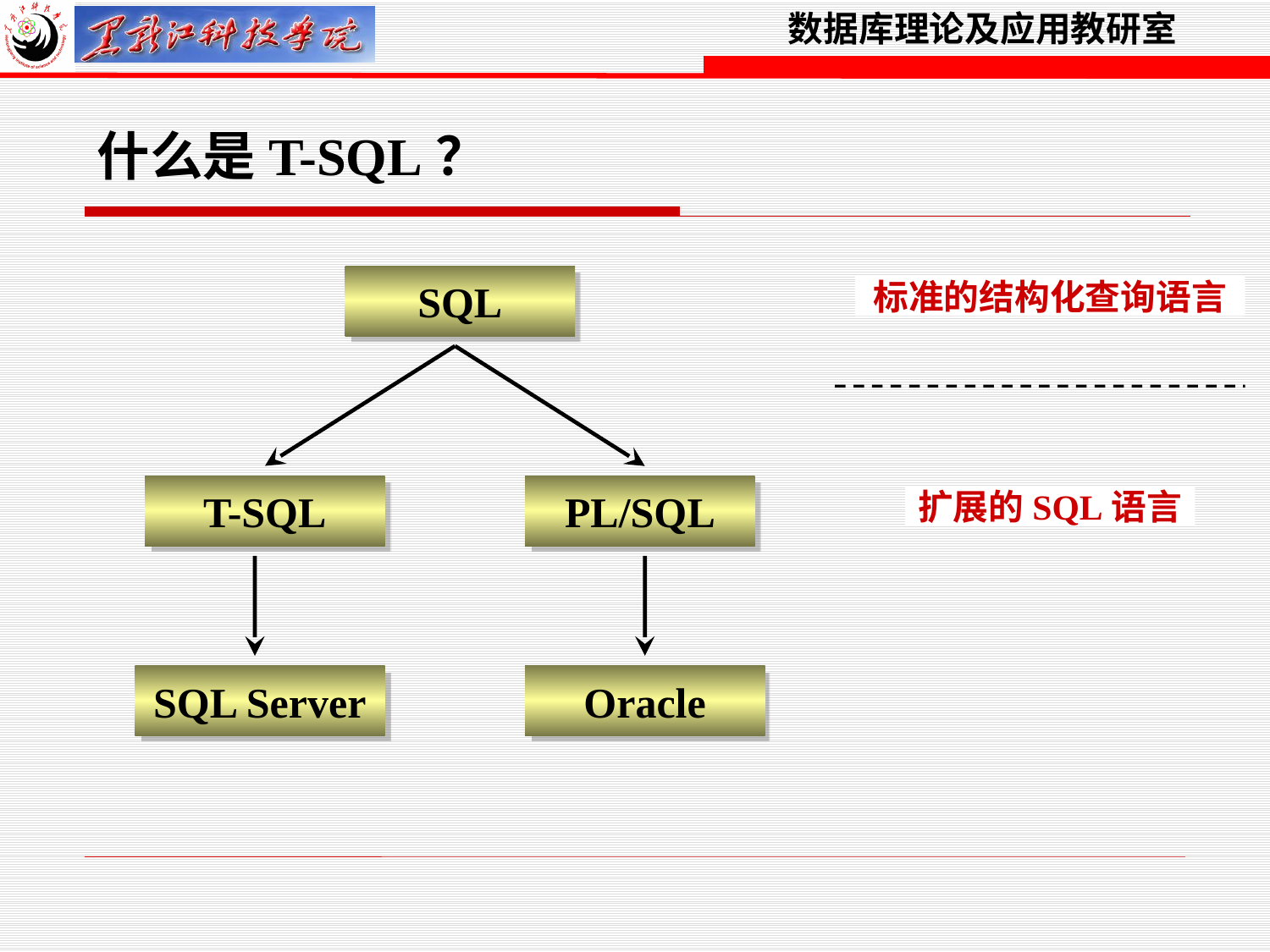

什么是T-SQL？
SQL
标准的结构化查询语言

T-SQL
PL/SQL
扩展的SQL语言

SQL Server
Oracle